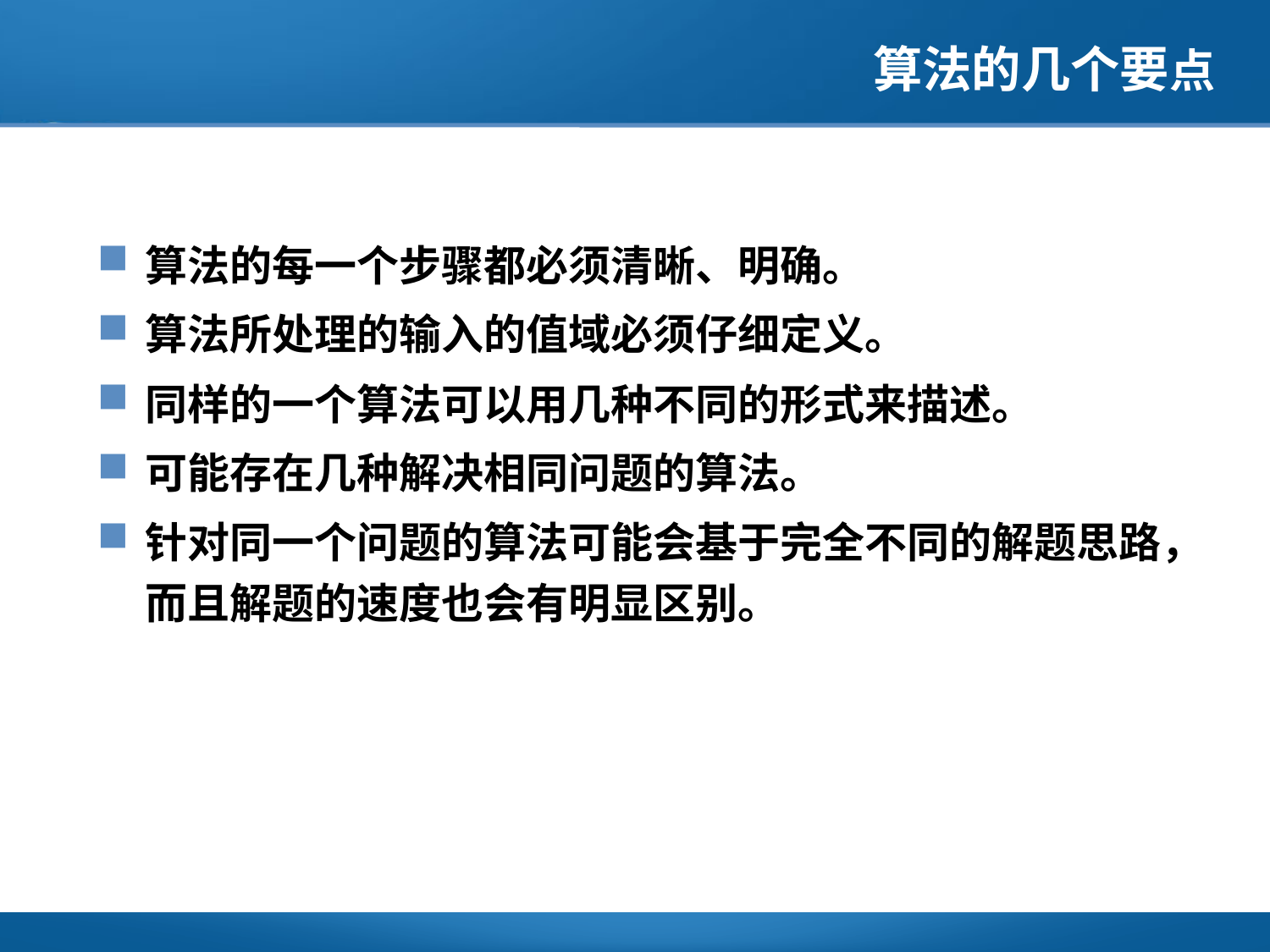

# 算法的几个要点
算法的每一个步骤都必须清晰、明确。
算法所处理的输入的值域必须仔细定义。
同样的一个算法可以用几种不同的形式来描述。
可能存在几种解决相同问题的算法。
针对同一个问题的算法可能会基于完全不同的解题思路，而且解题的速度也会有明显区别。